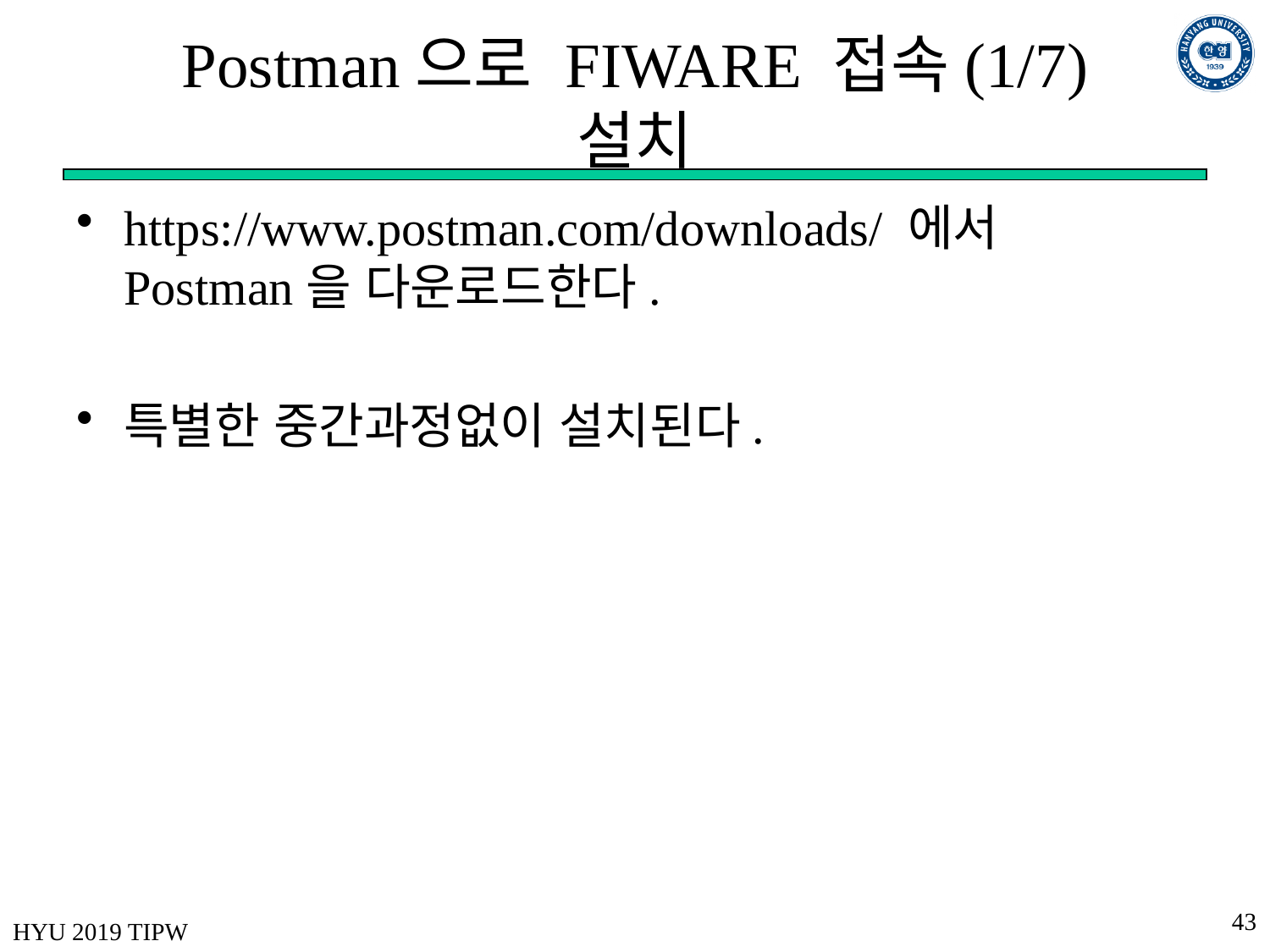

# Postman으로 FIWARE 접속(1/7) 설치
https://www.postman.com/downloads/ 에서 Postman을 다운로드한다.

특별한 중간과정없이 설치된다.

43
HYU 2019 TIPW